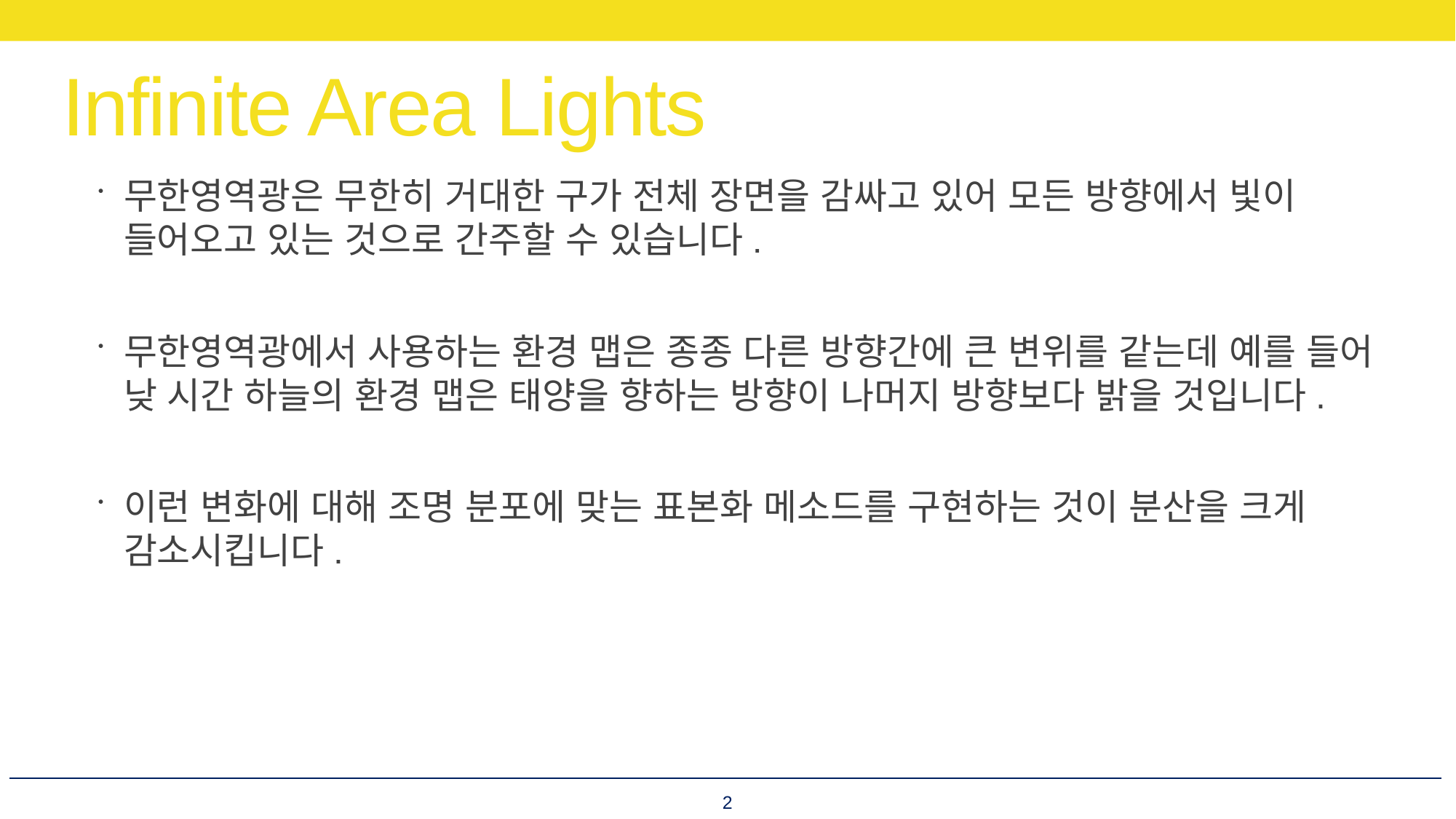

# Infinite Area Lights
무한영역광은 무한히 거대한 구가 전체 장면을 감싸고 있어 모든 방향에서 빛이 들어오고 있는 것으로 간주할 수 있습니다.

무한영역광에서 사용하는 환경 맵은 종종 다른 방향간에 큰 변위를 같는데 예를 들어
낮 시간 하늘의 환경 맵은 태양을 향하는 방향이 나머지 방향보다 밝을 것입니다.

이런 변화에 대해 조명 분포에 맞는 표본화 메소드를 구현하는 것이 분산을 크게
감소시킵니다.

2